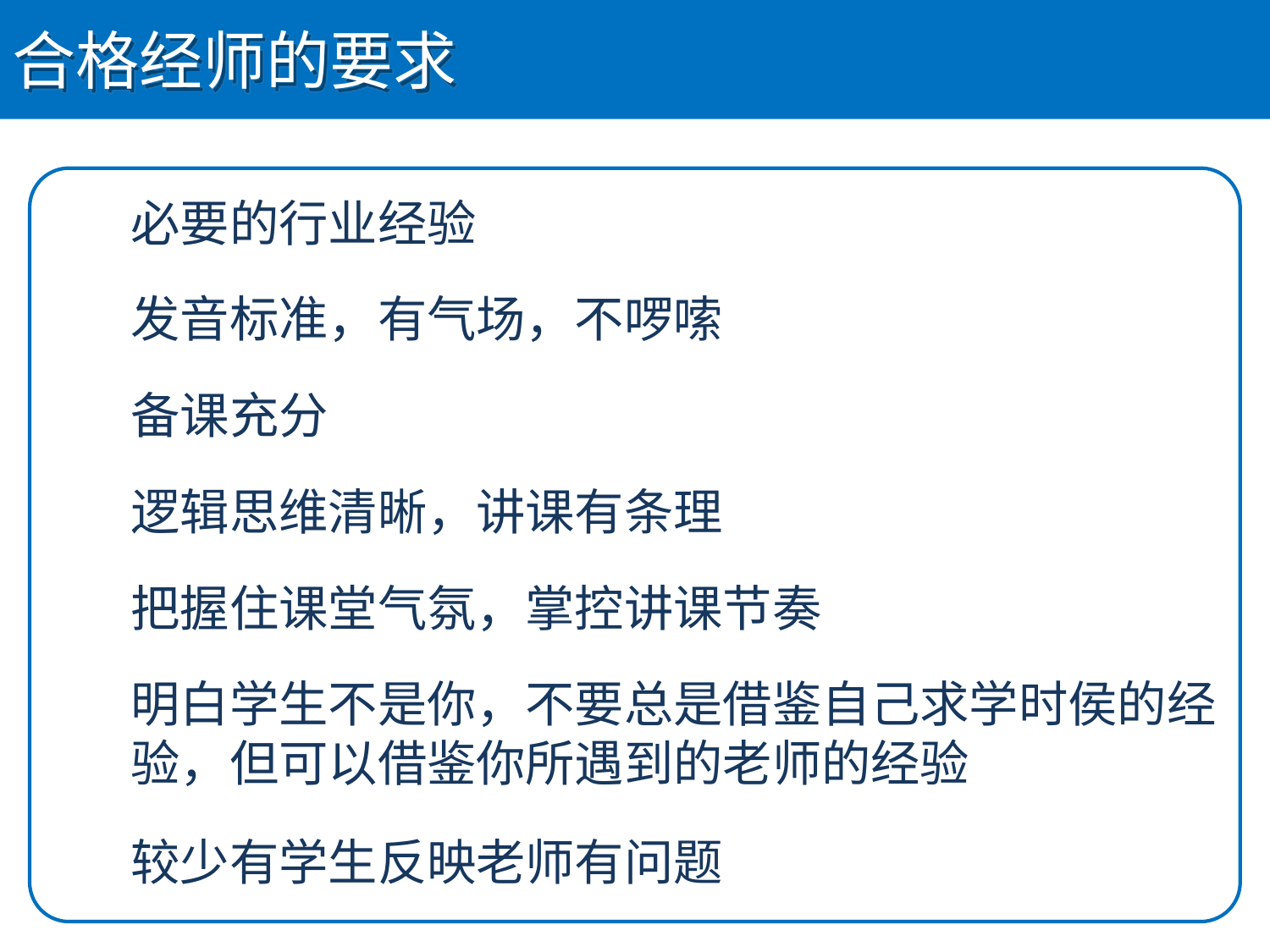

合格经师的要求

必要的行业经验
发音标准，有气场，不啰嗦
备课充分
逻辑思维清晰，讲课有条理
把握住课堂气氛，掌控讲课节奏
明白学生不是你，不要总是借鉴自己求学时侯的经验，但可以借鉴你所遇到的老师的经验
较少有学生反映老师有问题